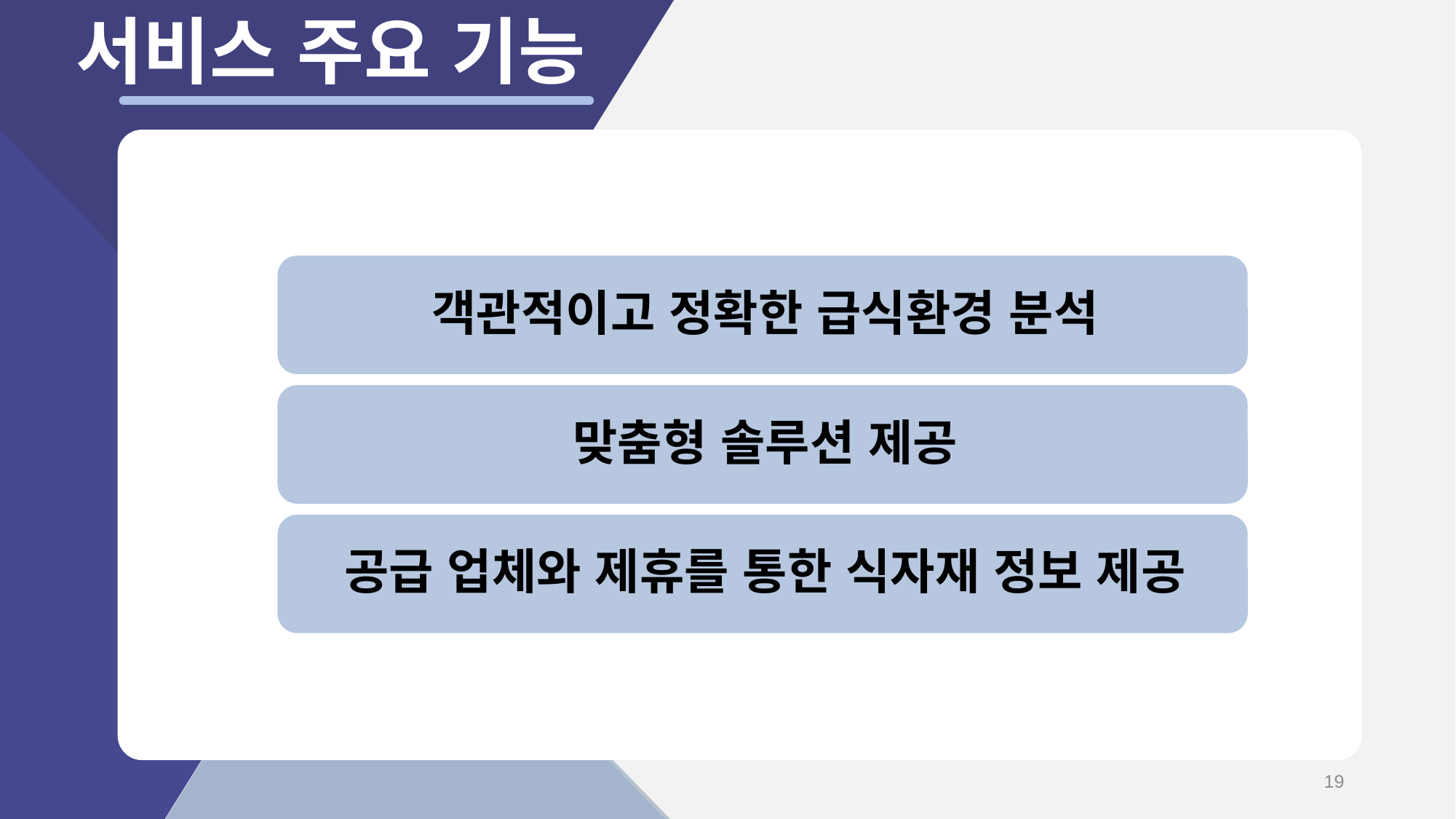

서비스 주요 기능

객관적이고 정확한 급식환경 분석
맞춤형 솔루션 제공
공급 업체와 제휴를 통한 식자재 정보 제공

19